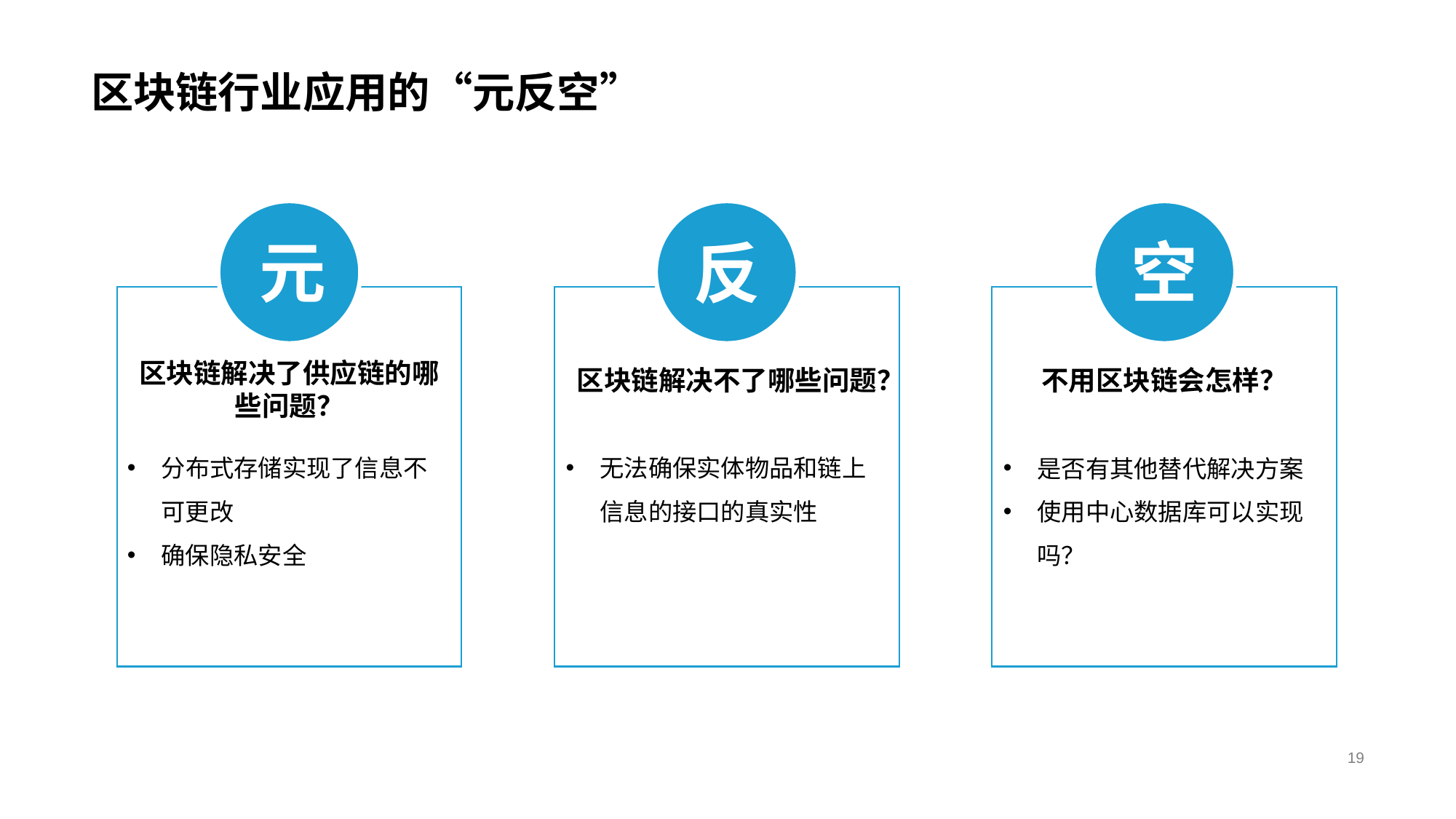

# 区块链行业应用的“元反空”

区块链解决了供应链的哪些问题？
分布式存储实现了信息不可更改
确保隐私安全

区块链解决不了哪些问题？
无法确保实体物品和链上信息的接口的真实性

不用区块链会怎样？
是否有其他替代解决方案
使用中心数据库可以实现吗？

元
空
反
19